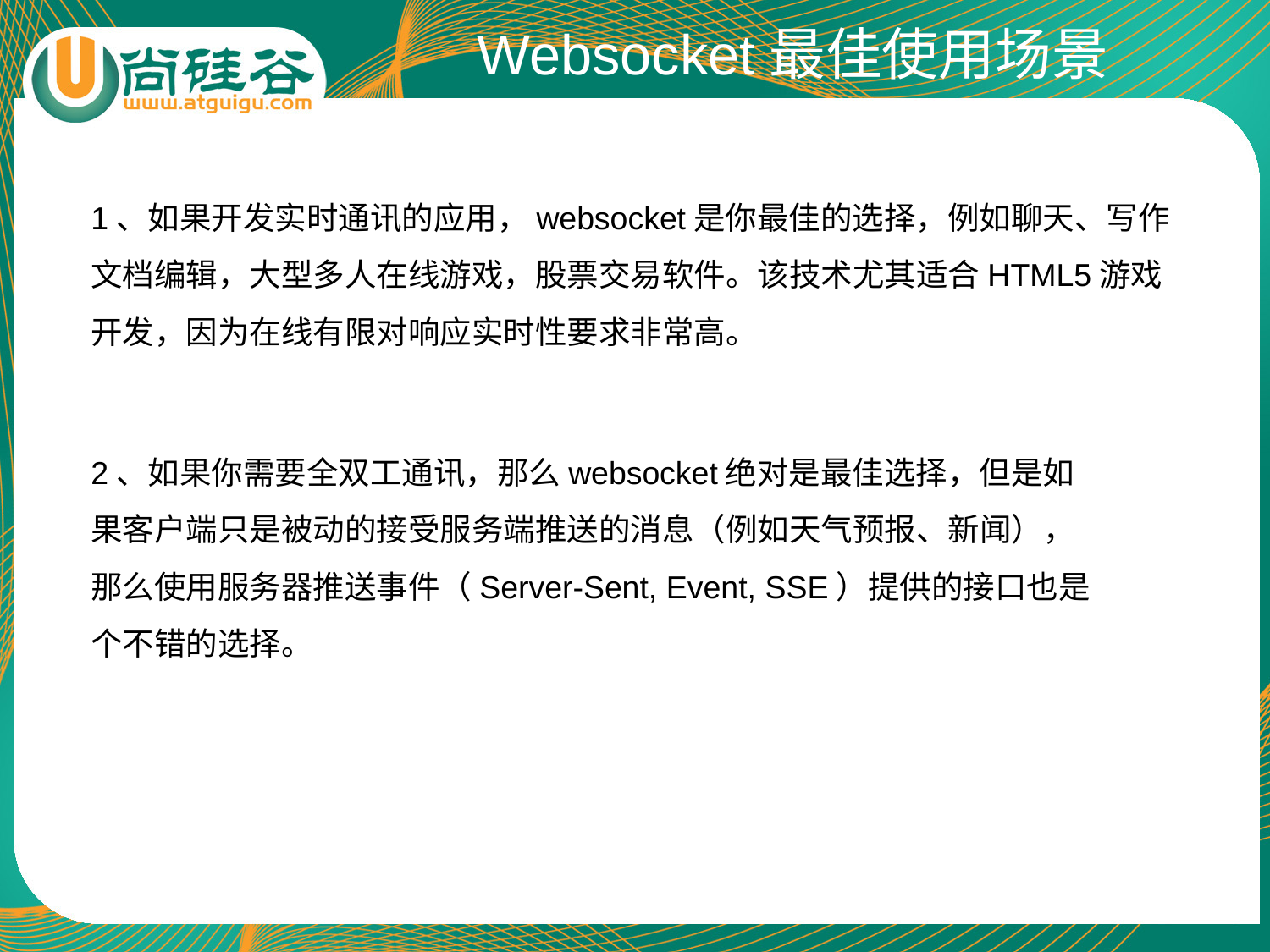

# Websocket最佳使用场景
1、如果开发实时通讯的应用，websocket是你最佳的选择，例如聊天、写作文档编辑，大型多人在线游戏，股票交易软件。该技术尤其适合HTML5游戏开发，因为在线有限对响应实时性要求非常高。
2、如果你需要全双工通讯，那么websocket绝对是最佳选择，但是如果客户端只是被动的接受服务端推送的消息（例如天气预报、新闻），那么使用服务器推送事件（Server-Sent, Event, SSE）提供的接口也是个不错的选择。